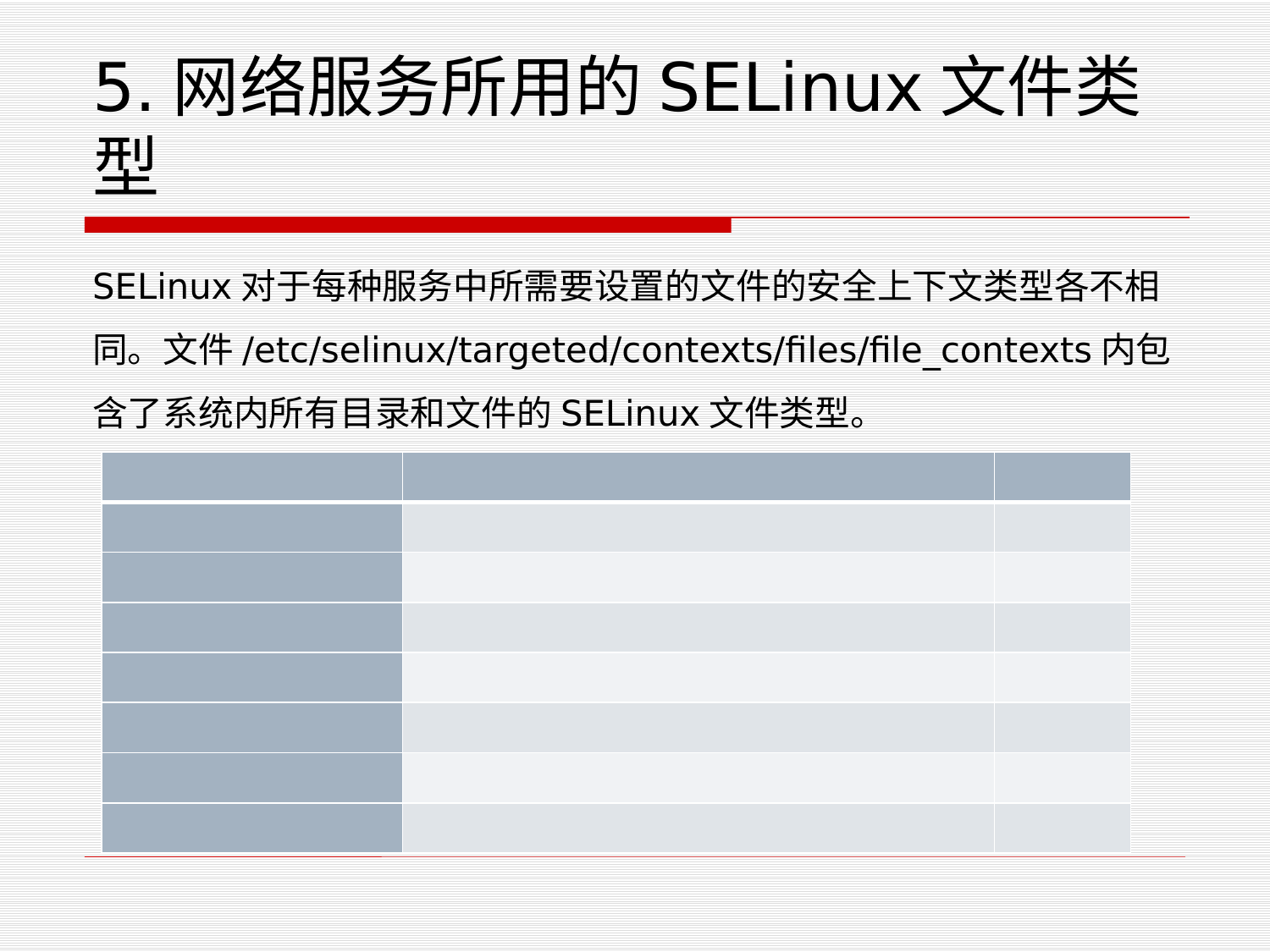

# 5.网络服务所用的SELinux文件类型
SELinux对于每种服务中所需要设置的文件的安全上下文类型各不相同。文件/etc/selinux/targeted/contexts/files/file_contexts内包含了系统内所有目录和文件的SELinux文件类型。

|  |  |  |
| --- | --- | --- |
|  |  |  |
|  |  |  |
|  |  |  |
|  |  |  |
|  |  |  |
|  |  |  |
|  |  |  |